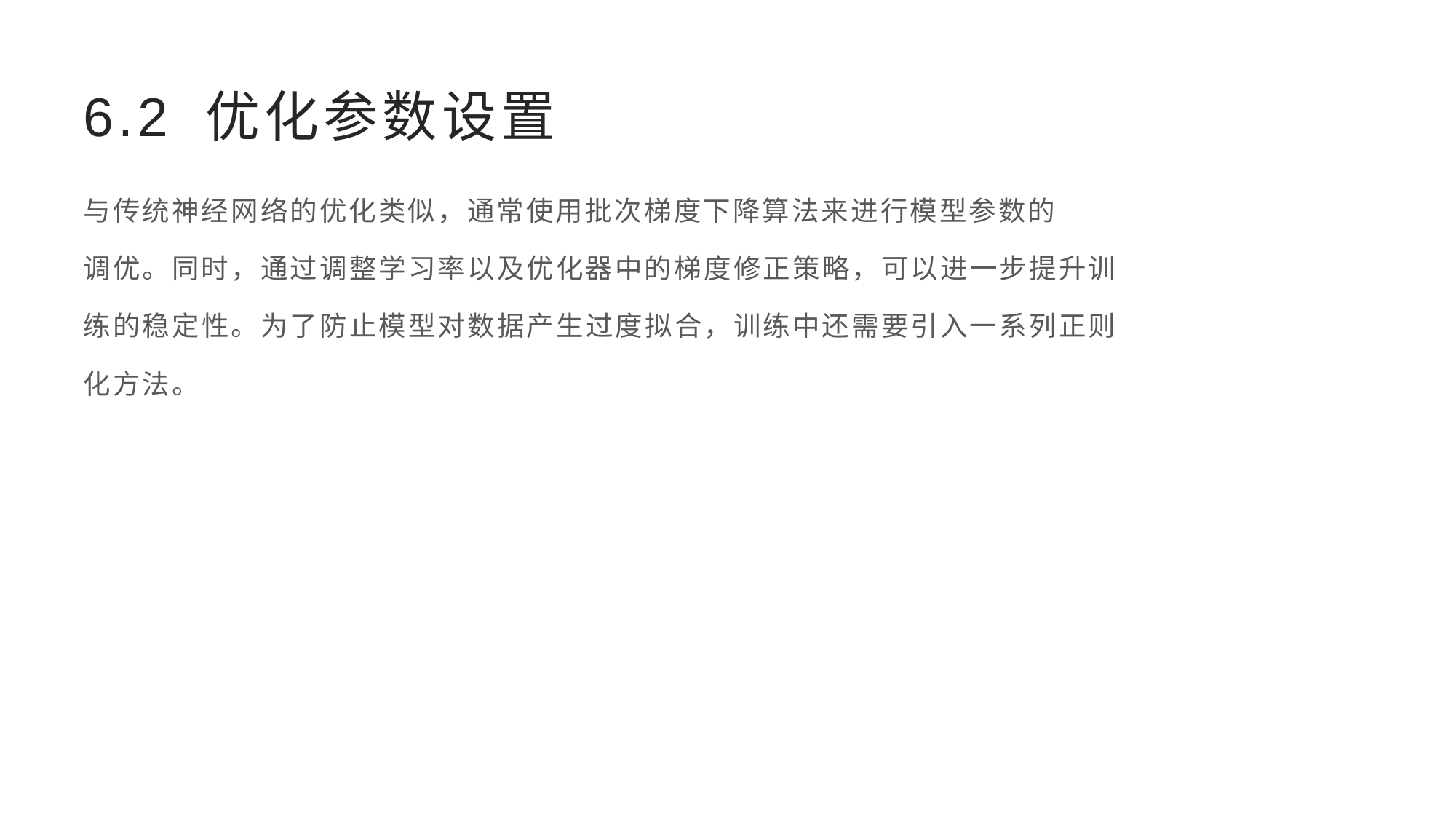

# 6.2 优化参数设置
与传统神经网络的优化类似，通常使用批次梯度下降算法来进行模型参数的
调优。同时，通过调整学习率以及优化器中的梯度修正策略，可以进一步提升训
练的稳定性。为了防止模型对数据产生过度拟合，训练中还需要引入一系列正则
化方法。